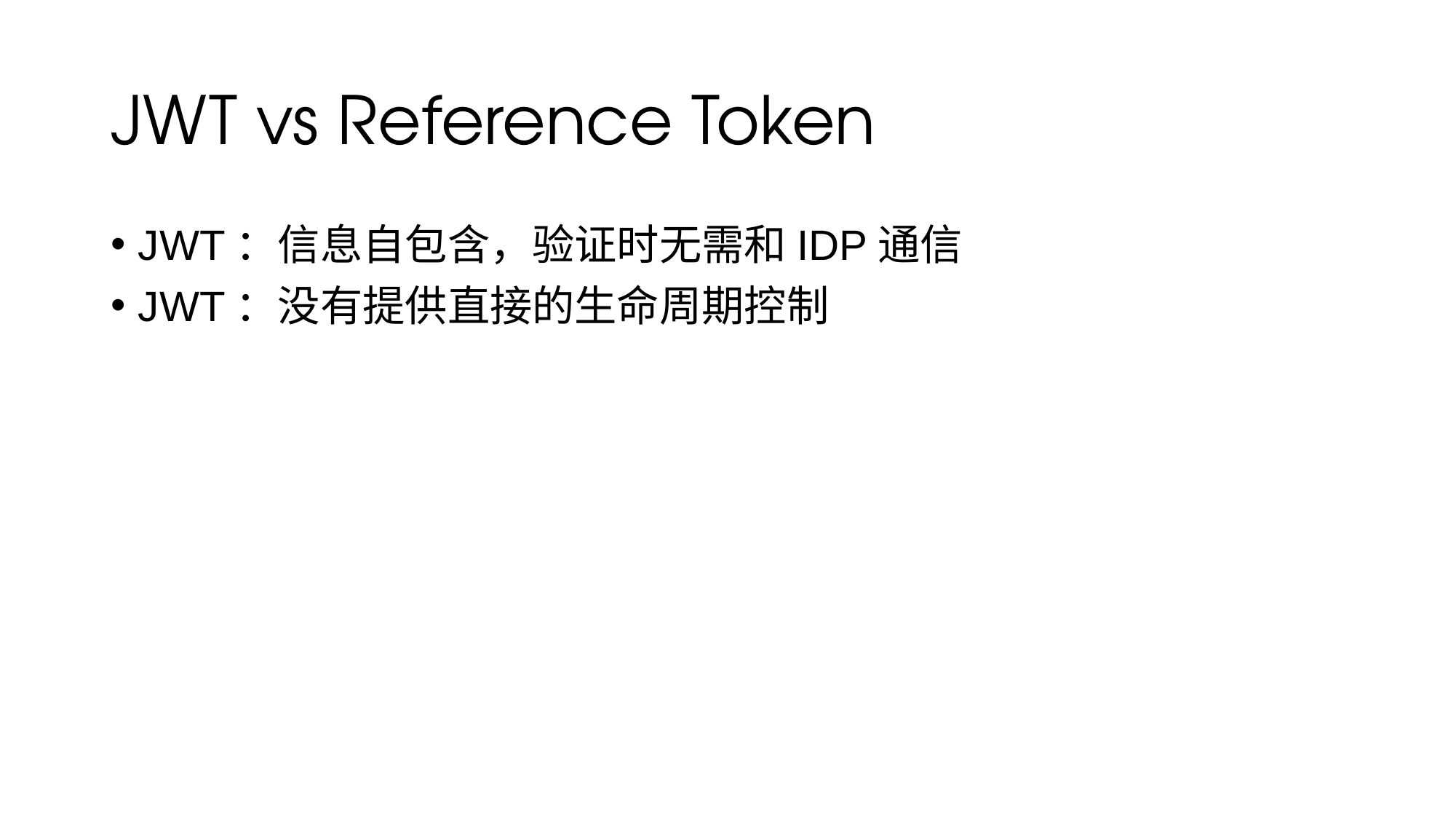

# JWT vs Reference Token
JWT：信息自包含，验证时无需和IDP通信
JWT：没有提供直接的生命周期控制